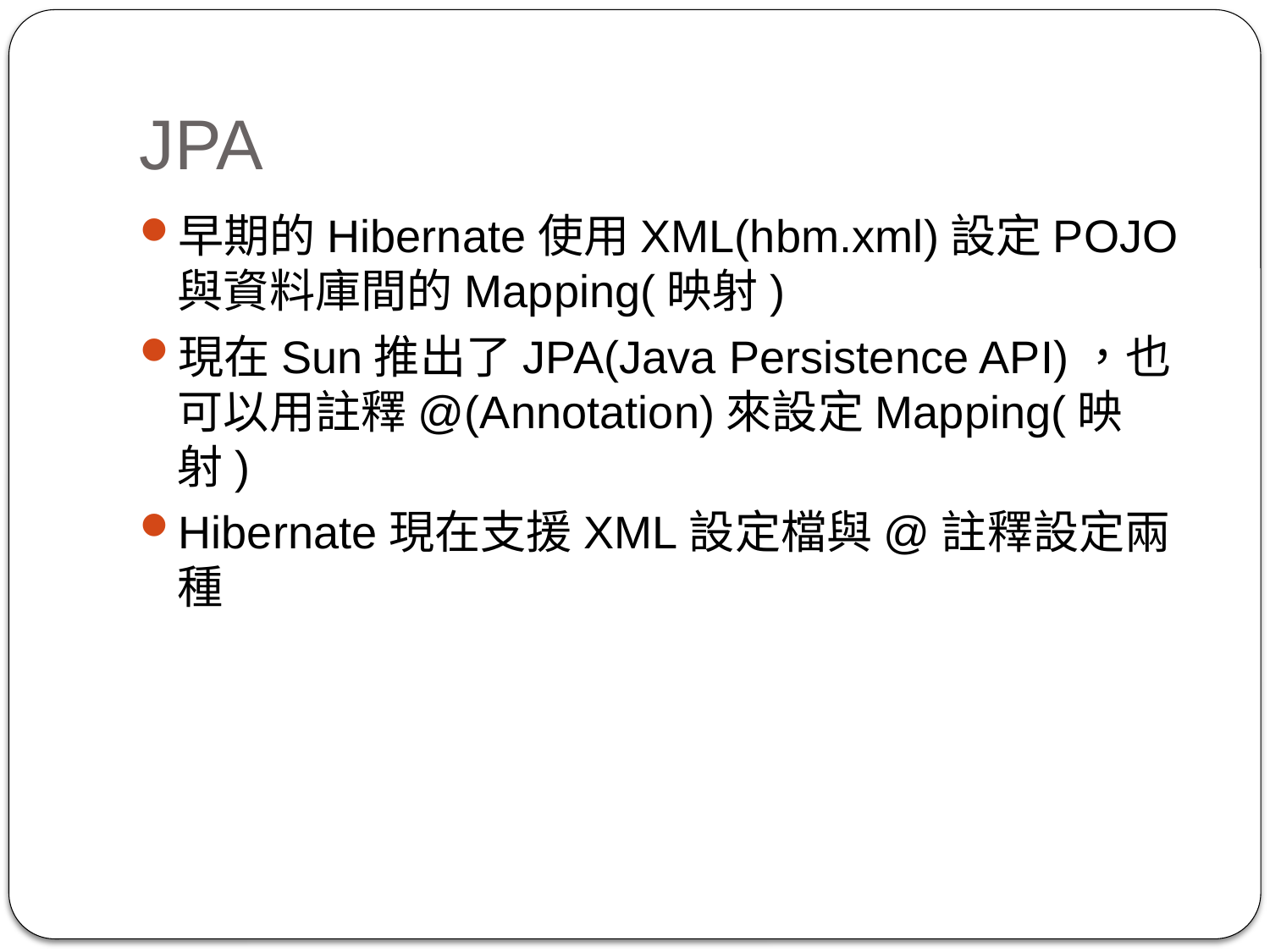

# JPA
早期的Hibernate使用XML(hbm.xml)設定POJO與資料庫間的Mapping(映射)
現在Sun推出了JPA(Java Persistence API)，也可以用註釋@(Annotation)來設定Mapping(映射)
Hibernate現在支援XML設定檔與@註釋設定兩種